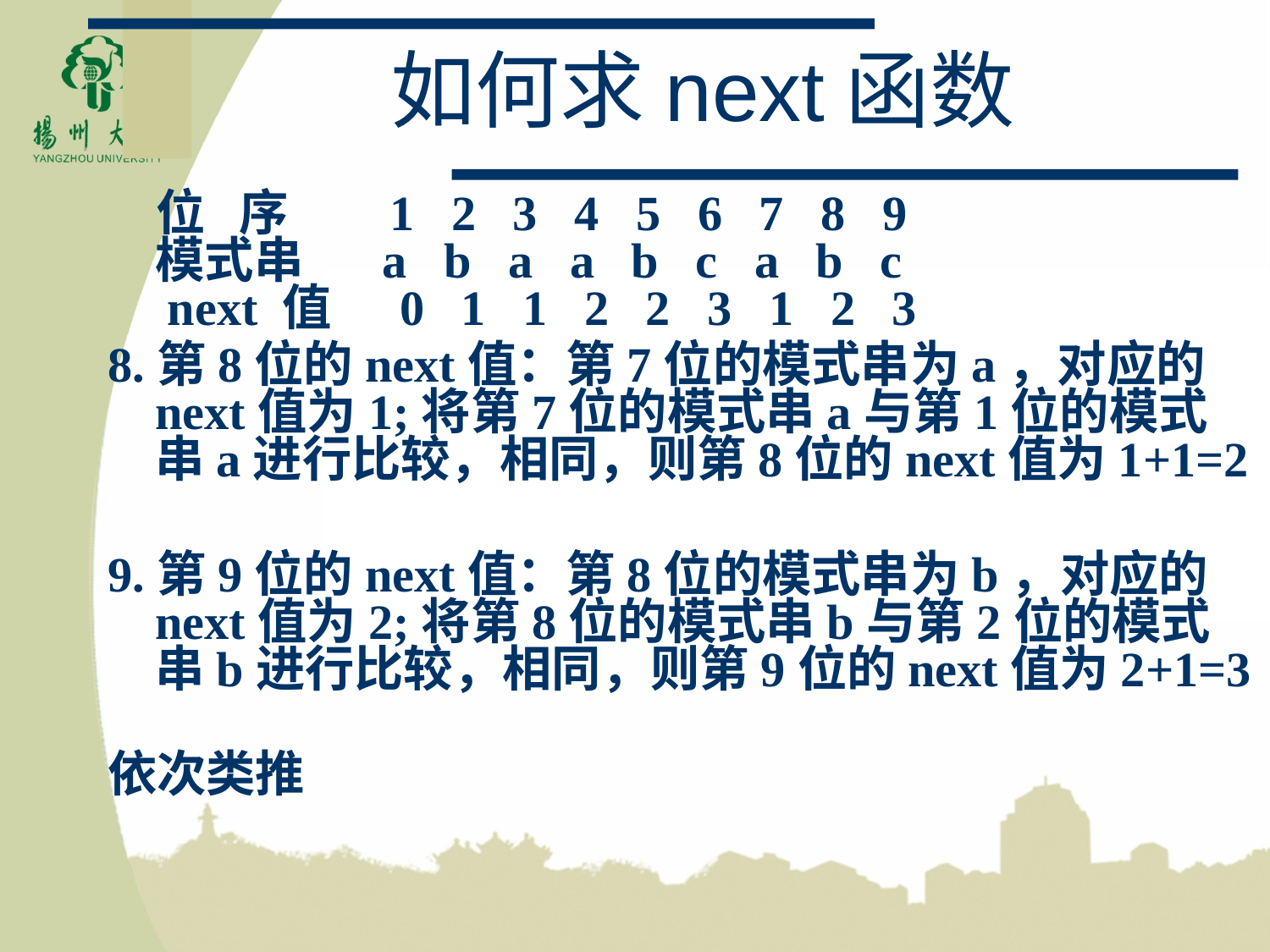

# 如何求next函数
    位   序        1   2   3   4   5   6   7   8   9   
模式串      a   b   a   a   b   c   a   b   c   
 next 值     0   1   1   2   2   3   1   2   3
8.第8位的next值：第7位的模式串为a，对应的next值为1;将第7位的模式串a与第1位的模式串a进行比较，相同，则第8位的next值为1+1=2

9.第9位的next值：第8位的模式串为b，对应的next值为2;将第8位的模式串b与第2位的模式串b进行比较，相同，则第9位的next值为2+1=3
依次类推